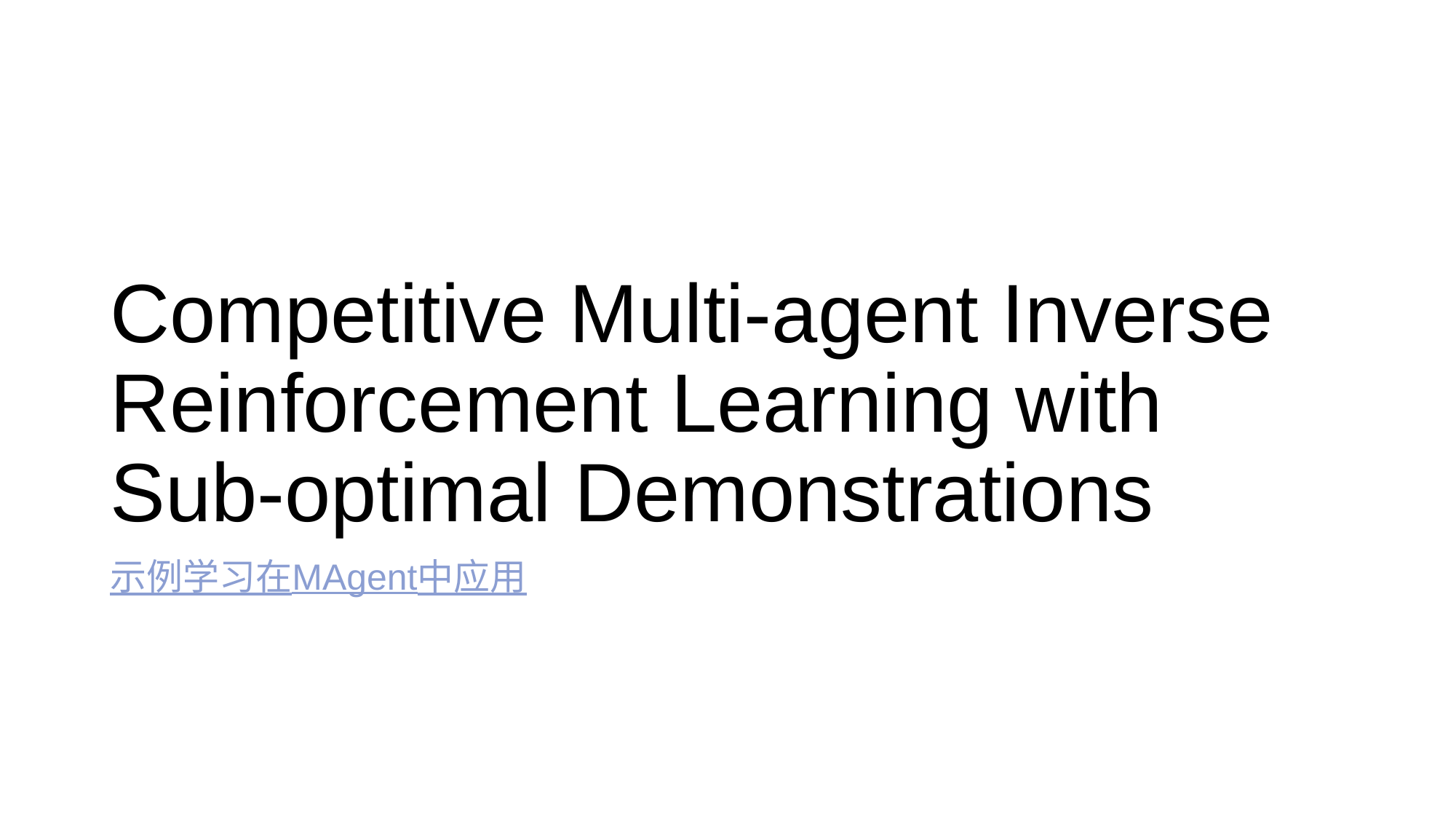

# Competitive Multi-agent Inverse Reinforcement Learning with Sub-optimal Demonstrations
示例学习在MAgent中应用